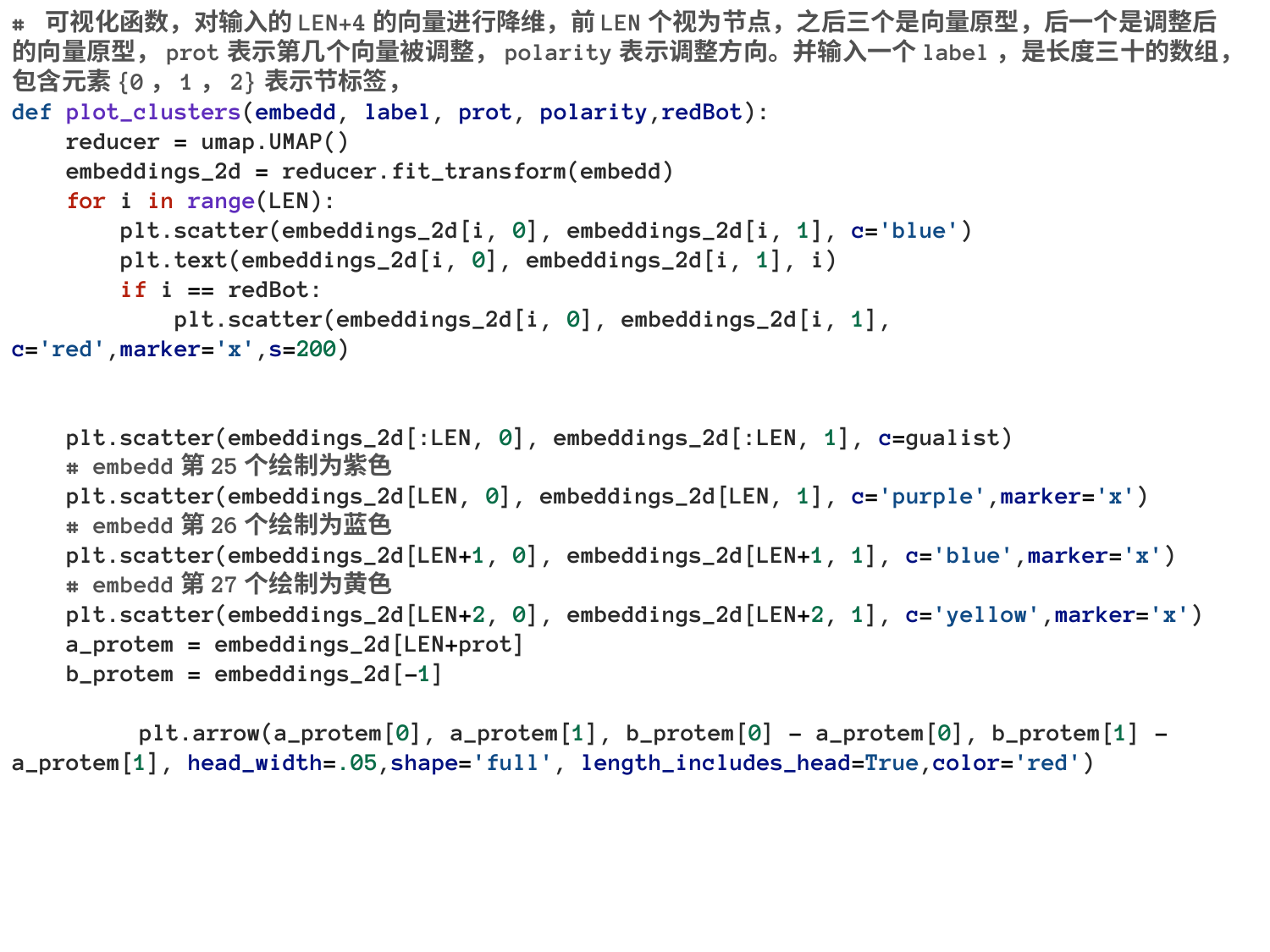

# 可视化函数，对输入的LEN+4的向量进行降维，前LEN个视为节点，之后三个是向量原型，后一个是调整后的向量原型，prot表示第几个向量被调整，polarity表示调整方向。并输入一个label，是长度三十的数组，包含元素{0，1，2}表示节标签，
def plot_clusters(embedd, label, prot, polarity,redBot):
    reducer = umap.UMAP()
    embeddings_2d = reducer.fit_transform(embedd)
    for i in range(LEN):
        plt.scatter(embeddings_2d[i, 0], embeddings_2d[i, 1], c='blue')
        plt.text(embeddings_2d[i, 0], embeddings_2d[i, 1], i)
        if i == redBot:
            plt.scatter(embeddings_2d[i, 0], embeddings_2d[i, 1], c='red',marker='x',s=200)

    plt.scatter(embeddings_2d[:LEN, 0], embeddings_2d[:LEN, 1], c=gualist)
    # embedd第25个绘制为紫色
    plt.scatter(embeddings_2d[LEN, 0], embeddings_2d[LEN, 1], c='purple',marker='x')
    # embedd第26个绘制为蓝色
    plt.scatter(embeddings_2d[LEN+1, 0], embeddings_2d[LEN+1, 1], c='blue',marker='x')
    # embedd第27个绘制为黄色
    plt.scatter(embeddings_2d[LEN+2, 0], embeddings_2d[LEN+2, 1], c='yellow',marker='x')
    a_protem = embeddings_2d[LEN+prot]
    b_protem = embeddings_2d[-1]
	plt.arrow(a_protem[0], a_protem[1], b_protem[0] - a_protem[0], b_protem[1] - a_protem[1], head_width=.05,shape='full', length_includes_head=True,color='red')

#